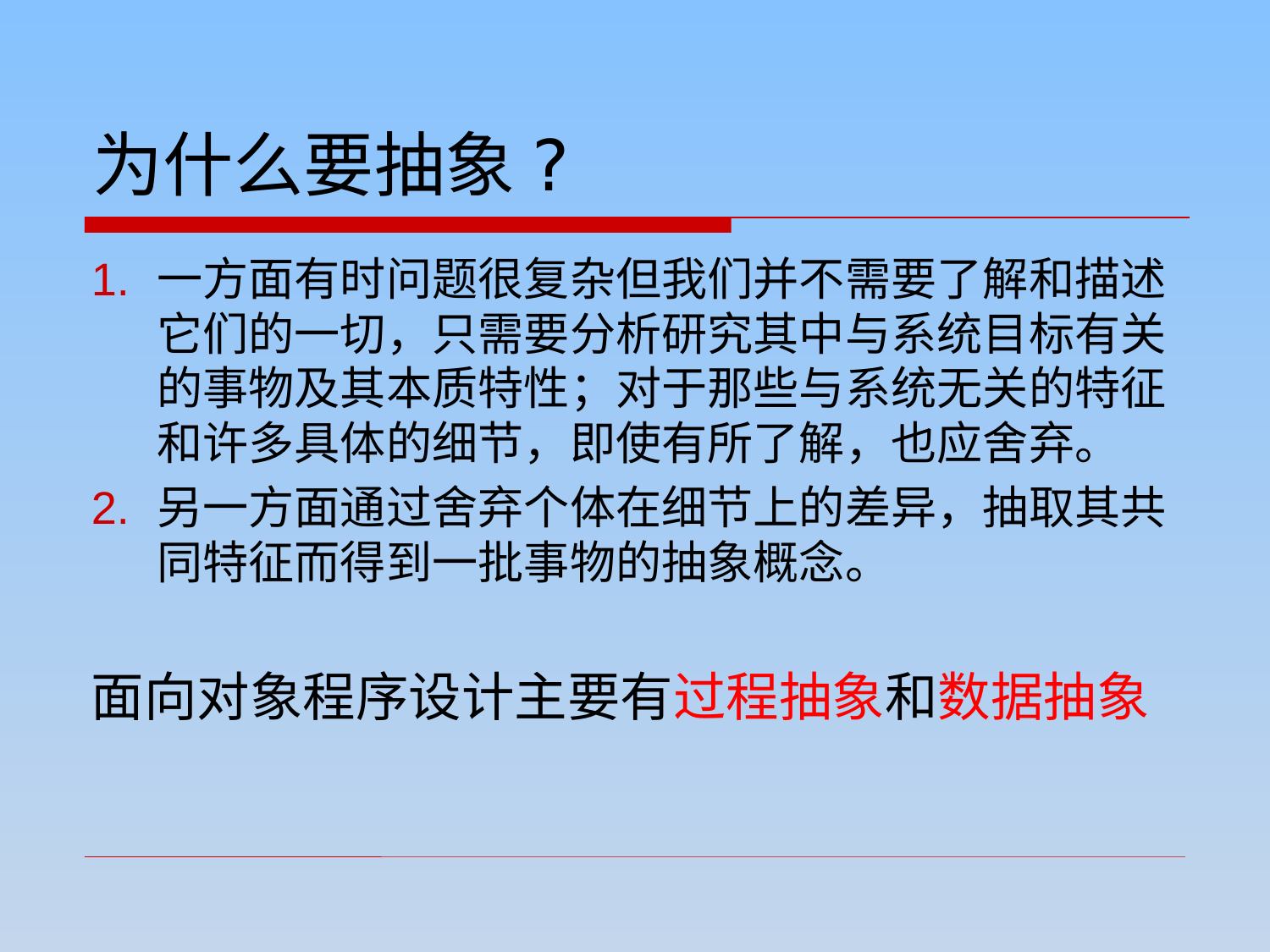

为什么要抽象?
一方面有时问题很复杂但我们并不需要了解和描述它们的一切，只需要分析研究其中与系统目标有关的事物及其本质特性；对于那些与系统无关的特征和许多具体的细节，即使有所了解，也应舍弃。
另一方面通过舍弃个体在细节上的差异，抽取其共同特征而得到一批事物的抽象概念。

面向对象程序设计主要有过程抽象和数据抽象